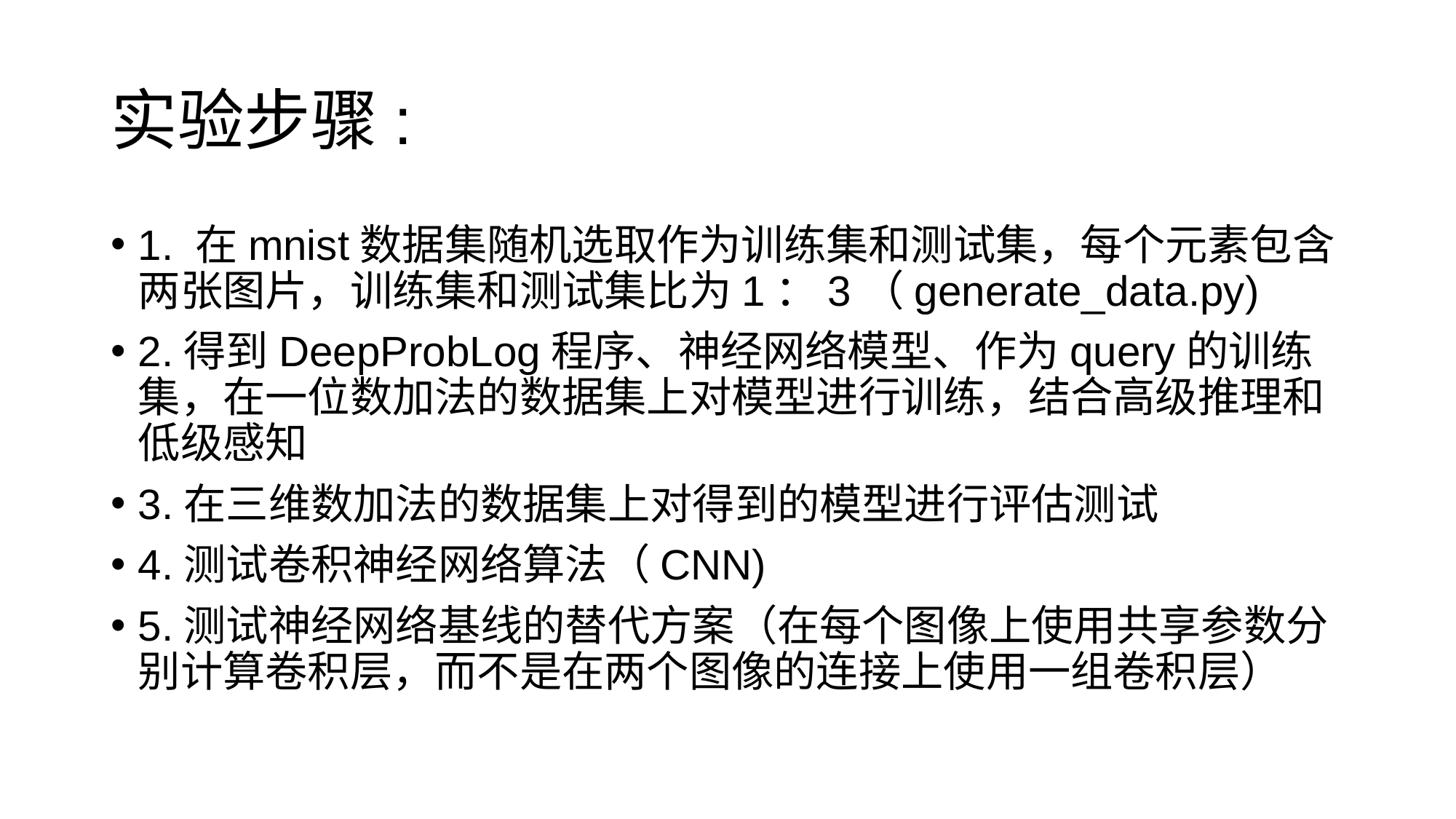

# 实验步骤:
1. 在mnist数据集随机选取作为训练集和测试集，每个元素包含两张图片，训练集和测试集比为1：3（generate_data.py)
2.得到DeepProbLog程序、神经网络模型、作为query的训练集，在一位数加法的数据集上对模型进行训练，结合高级推理和低级感知
3.在三维数加法的数据集上对得到的模型进行评估测试
4.测试卷积神经网络算法（CNN)
5.测试神经网络基线的替代方案（在每个图像上使用共享参数分别计算卷积层，而不是在两个图像的连接上使用一组卷积层）